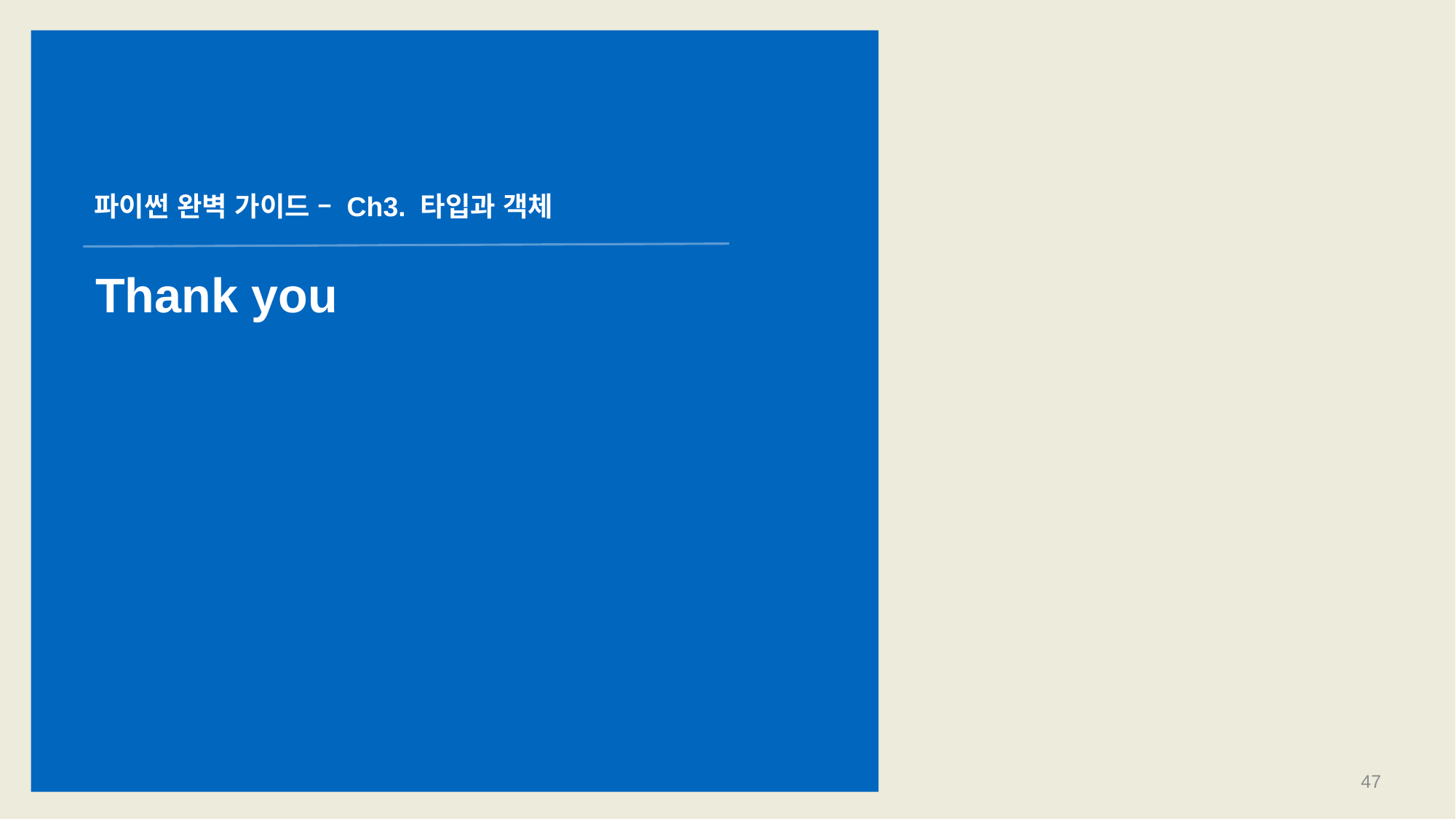

# 파이썬 완벽 가이드 – Ch3. 타입과 객체
Thank you
47